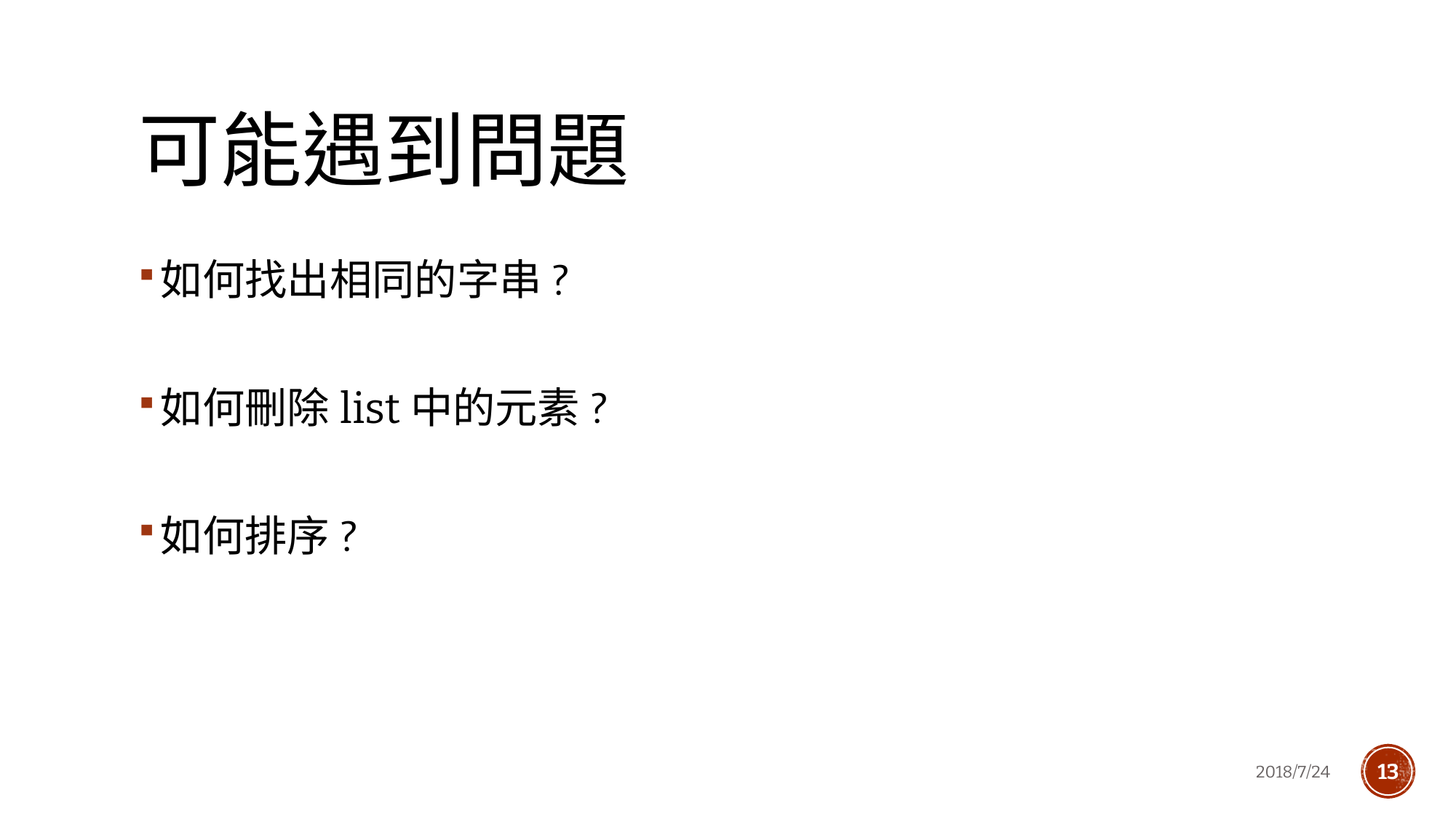

# 可能遇到問題
如何找出相同的字串?

如何刪除list中的元素?

如何排序?

2018/7/24
13